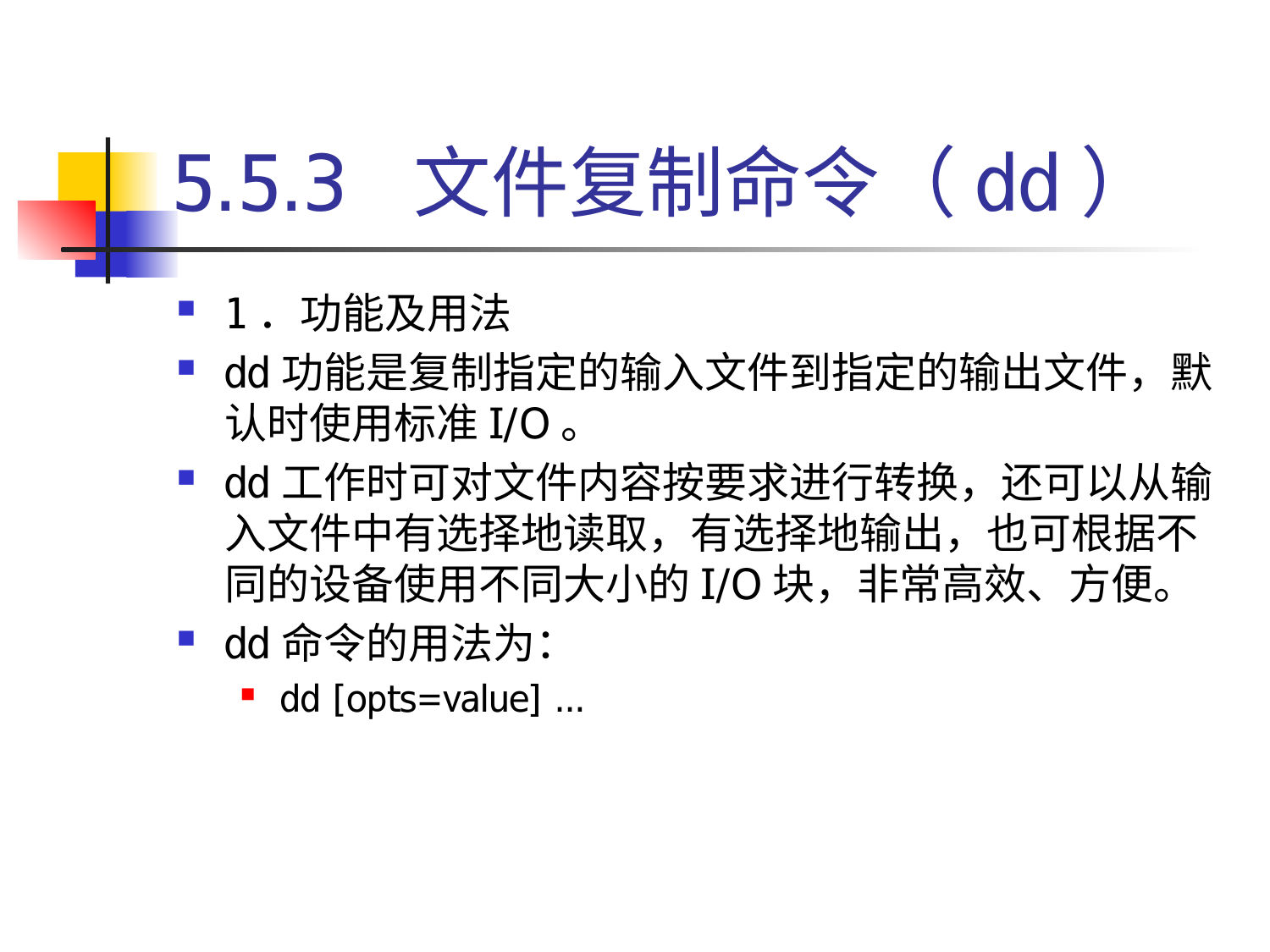

# 5.5.3  文件复制命令（dd）
1．功能及用法
dd功能是复制指定的输入文件到指定的输出文件，默认时使用标准I/O。
dd工作时可对文件内容按要求进行转换，还可以从输入文件中有选择地读取，有选择地输出，也可根据不同的设备使用不同大小的I/O块，非常高效、方便。
dd命令的用法为：
dd [opts=value] …